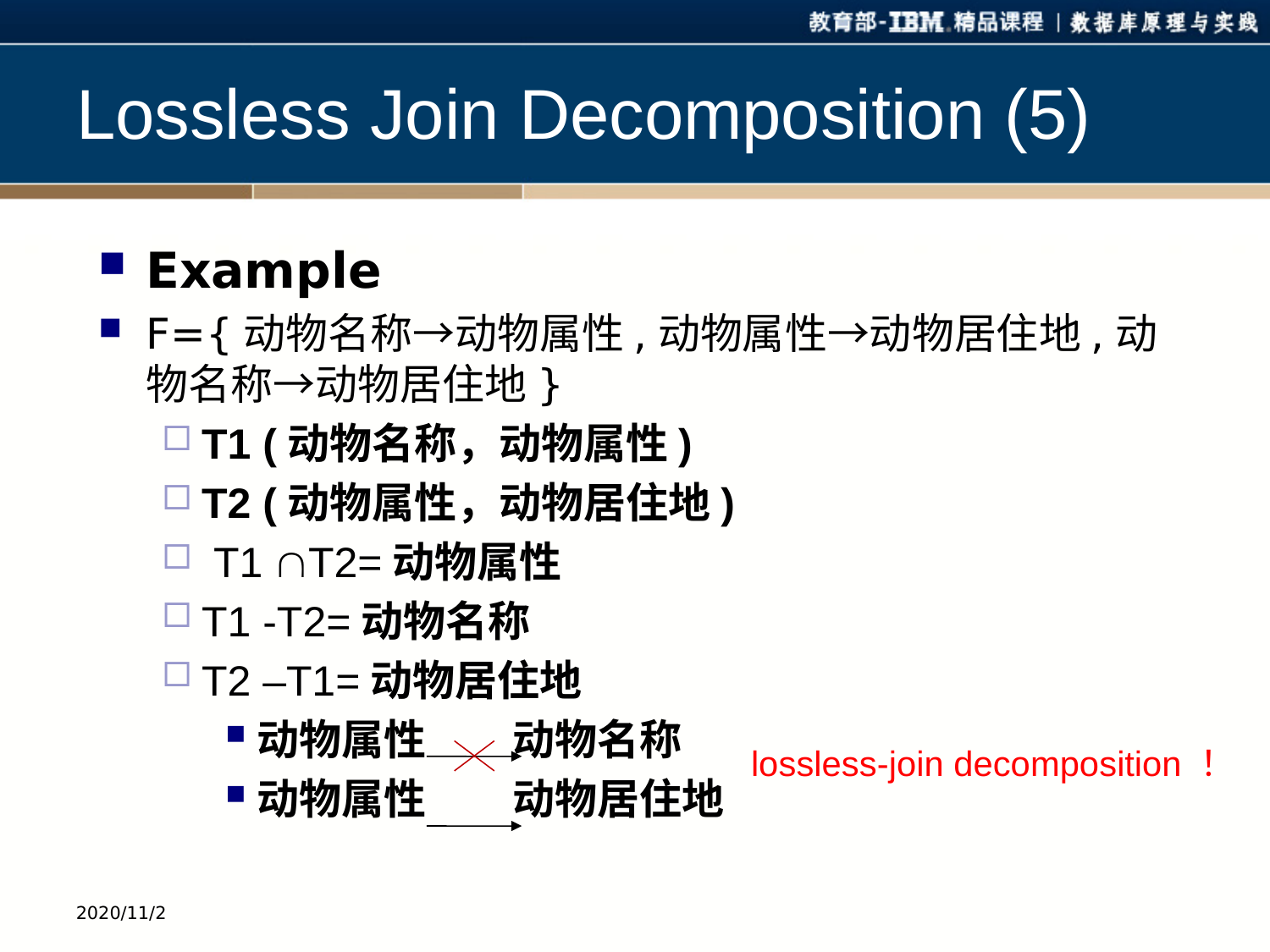

# Lossless Join Decomposition (5)
Example
F={动物名称→动物属性,动物属性→动物居住地,动物名称→动物居住地}
T1 (动物名称，动物属性)
T2 (动物属性，动物居住地)
 T1 ∩T2=动物属性
T1 -T2=动物名称
T2 –T1=动物居住地
动物属性         动物名称
动物属性         动物居住地

lossless-join decomposition ！